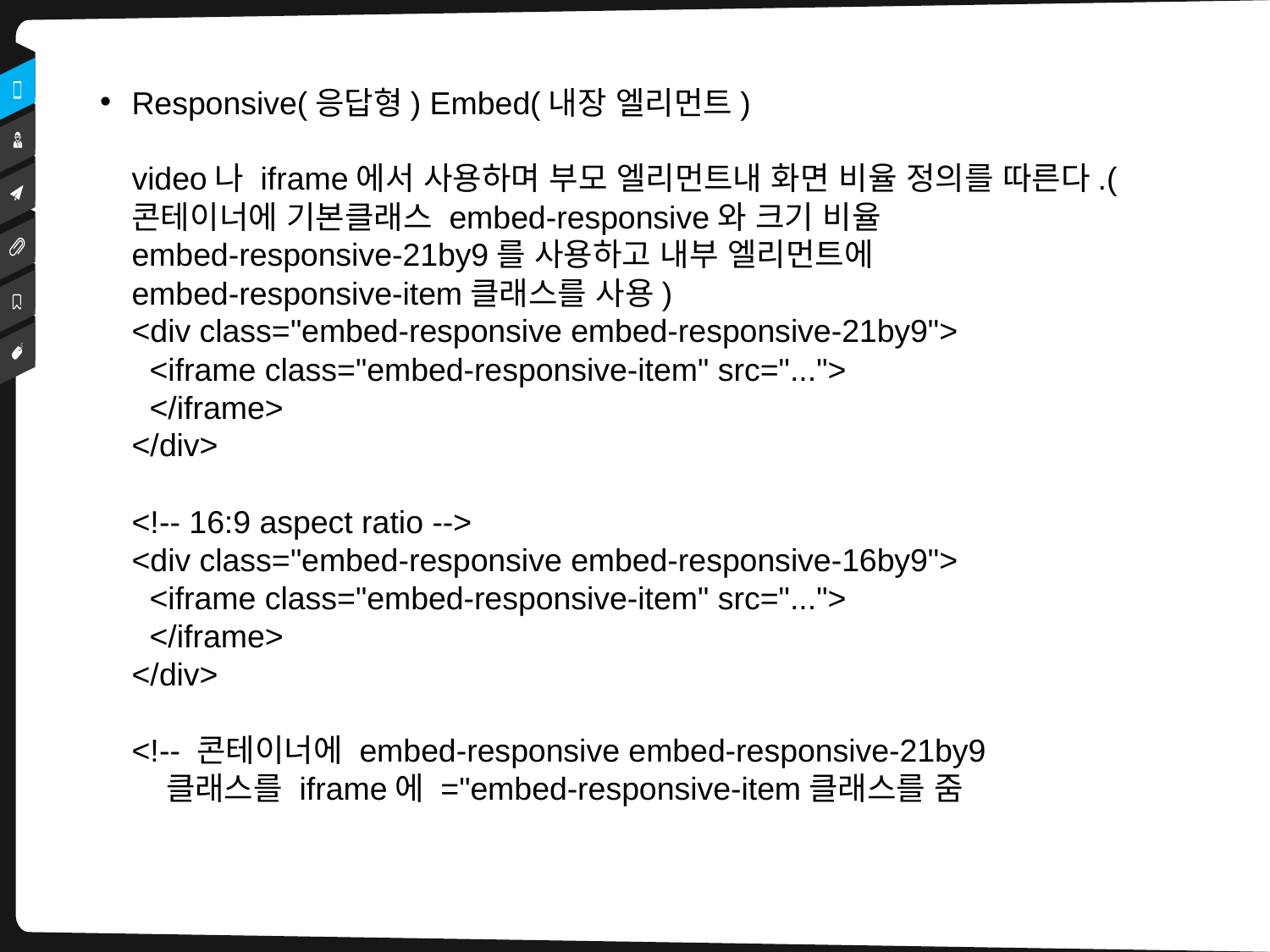

Responsive(응답형) Embed(내장 엘리먼트)
video나 iframe에서 사용하며 부모 엘리먼트내 화면 비율 정의를 따른다.(콘테이너에 기본클래스 embed-responsive와 크기 비율
embed-responsive-21by9를 사용하고 내부 엘리먼트에
embed-responsive-item클래스를 사용)
<div class="embed-responsive embed-responsive-21by9">
  <iframe class="embed-responsive-item" src="...">
  </iframe>
</div>
<!-- 16:9 aspect ratio -->
<div class="embed-responsive embed-responsive-16by9">
  <iframe class="embed-responsive-item" src="...">
  </iframe>
</div>
<!-- 콘테이너에 embed-responsive embed-responsive-21by9
   클래스를 iframe에 ="embed-responsive-item클래스를 줌